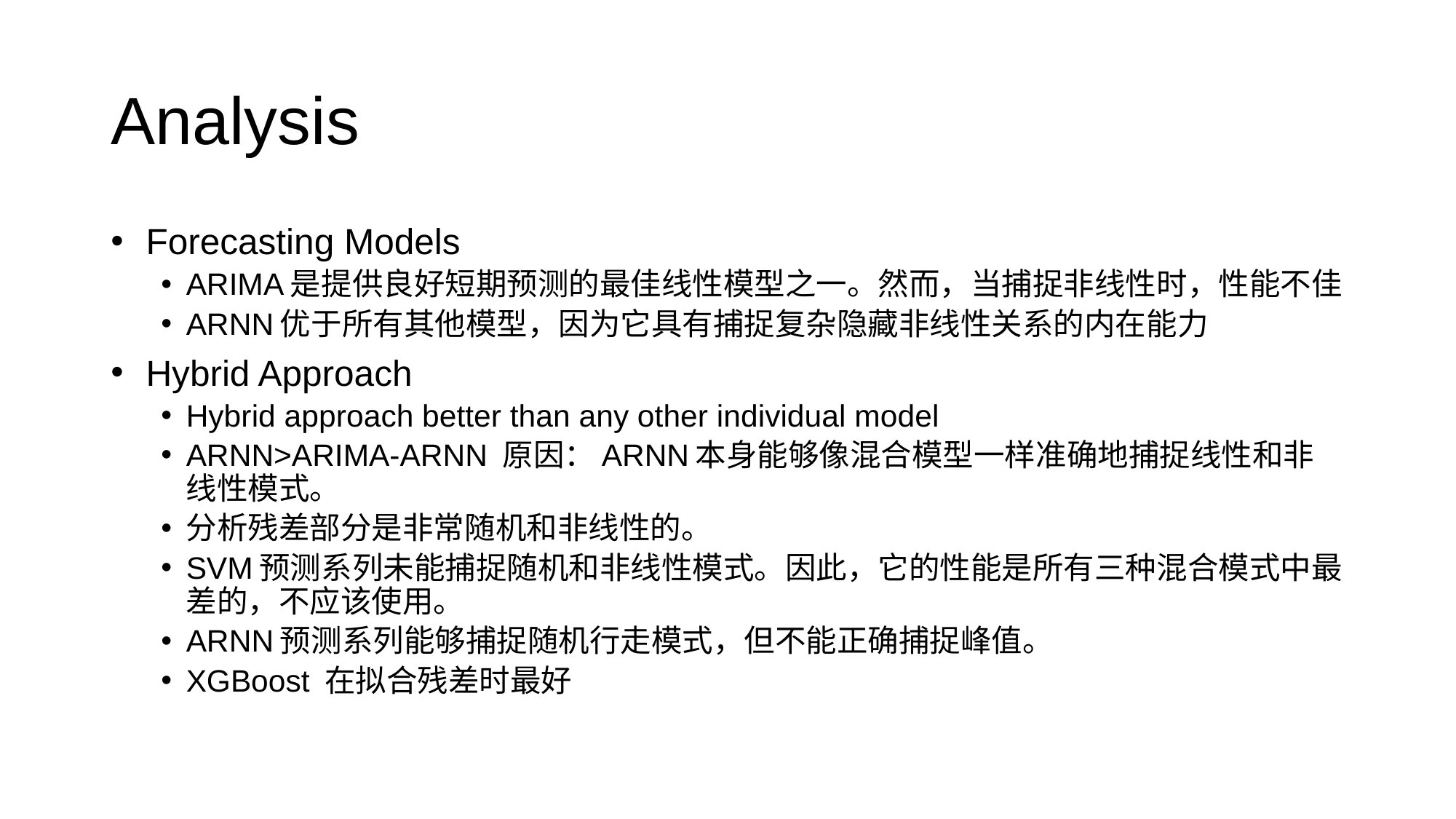

# Analysis
 Forecasting Models
ARIMA是提供良好短期预测的最佳线性模型之一。然而，当捕捉非线性时，性能不佳
ARNN优于所有其他模型，因为它具有捕捉复杂隐藏非线性关系的内在能力
 Hybrid Approach
Hybrid approach better than any other individual model
ARNN>ARIMA-ARNN 原因：ARNN本身能够像混合模型一样准确地捕捉线性和非线性模式。
分析残差部分是非常随机和非线性的。
SVM预测系列未能捕捉随机和非线性模式。因此，它的性能是所有三种混合模式中最差的，不应该使用。
ARNN预测系列能够捕捉随机行走模式，但不能正确捕捉峰值。
XGBoost 在拟合残差时最好